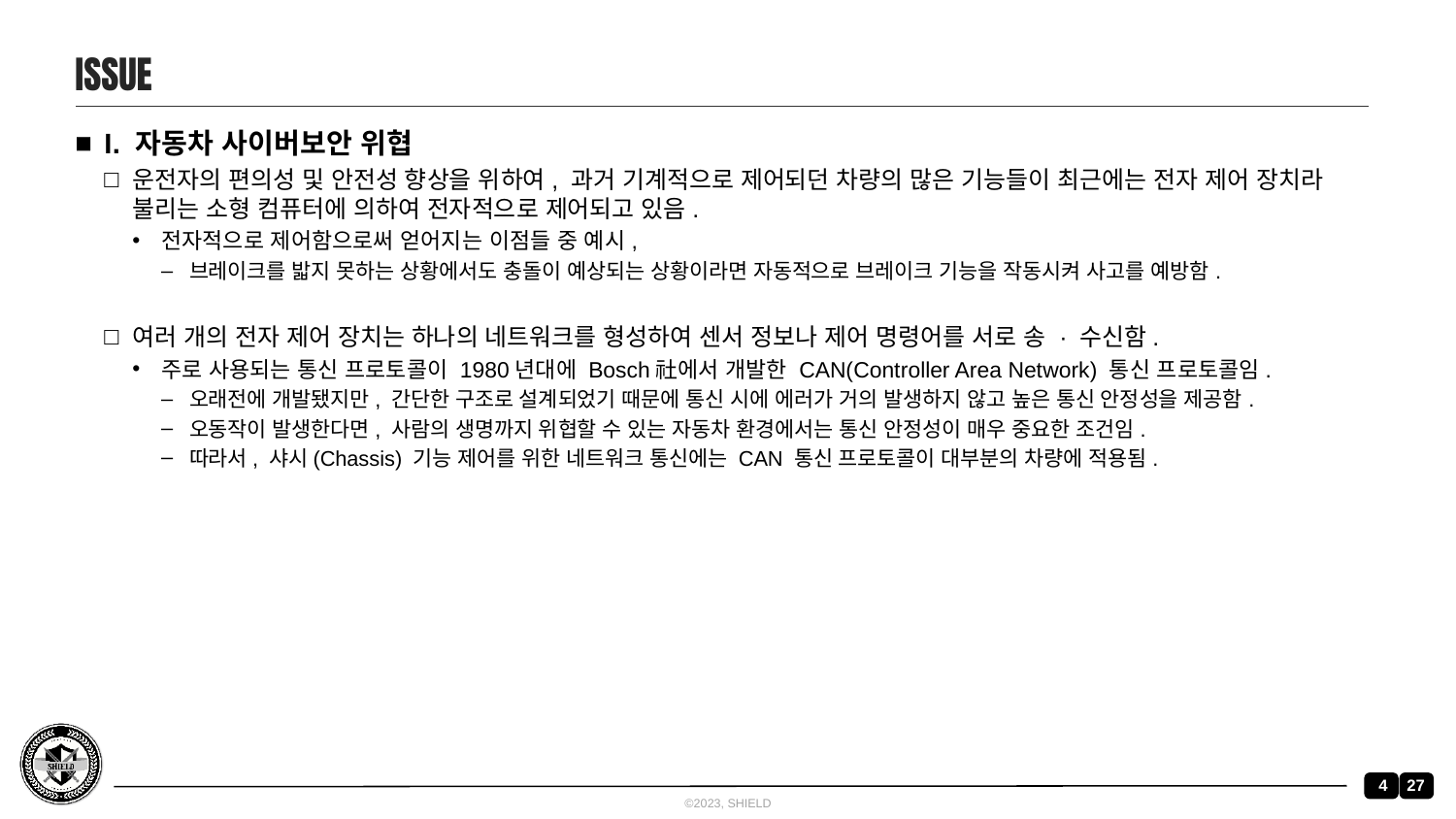

# ISSUE
I. 자동차 사이버보안 위협
운전자의 편의성 및 안전성 향상을 위하여, 과거 기계적으로 제어되던 차량의 많은 기능들이 최근에는 전자 제어 장치라 불리는 소형 컴퓨터에 의하여 전자적으로 제어되고 있음.
전자적으로 제어함으로써 얻어지는 이점들 중 예시,
브레이크를 밟지 못하는 상황에서도 충돌이 예상되는 상황이라면 자동적으로 브레이크 기능을 작동시켜 사고를 예방함.

여러 개의 전자 제어 장치는 하나의 네트워크를 형성하여 센서 정보나 제어 명령어를 서로 송 · 수신함.
주로 사용되는 통신 프로토콜이 1980년대에 Bosch社에서 개발한 CAN(Controller Area Network) 통신 프로토콜임.
오래전에 개발됐지만, 간단한 구조로 설계되었기 때문에 통신 시에 에러가 거의 발생하지 않고 높은 통신 안정성을 제공함.
오동작이 발생한다면, 사람의 생명까지 위협할 수 있는 자동차 환경에서는 통신 안정성이 매우 중요한 조건임.
따라서, 샤시(Chassis) 기능 제어를 위한 네트워크 통신에는 CAN 통신 프로토콜이 대부분의 차량에 적용됨.